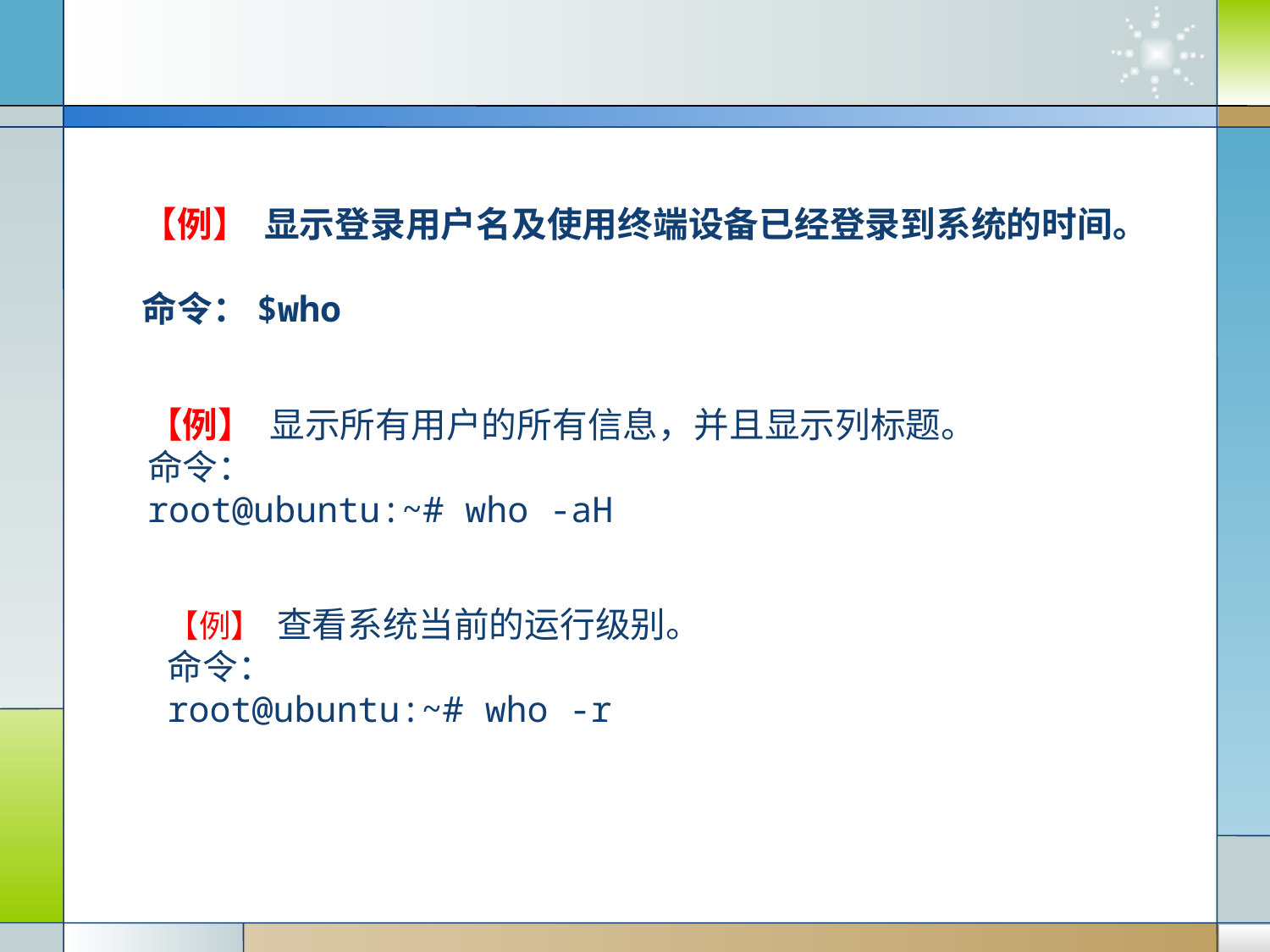

【例】  显示登录用户名及使用终端设备已经登录到系统的时间。

命令：$who
【例】  显示所有用户的所有信息，并且显示列标题。
命令：
root@ubuntu:~# who -aH
【例】  查看系统当前的运行级别。
命令：
root@ubuntu:~# who -r